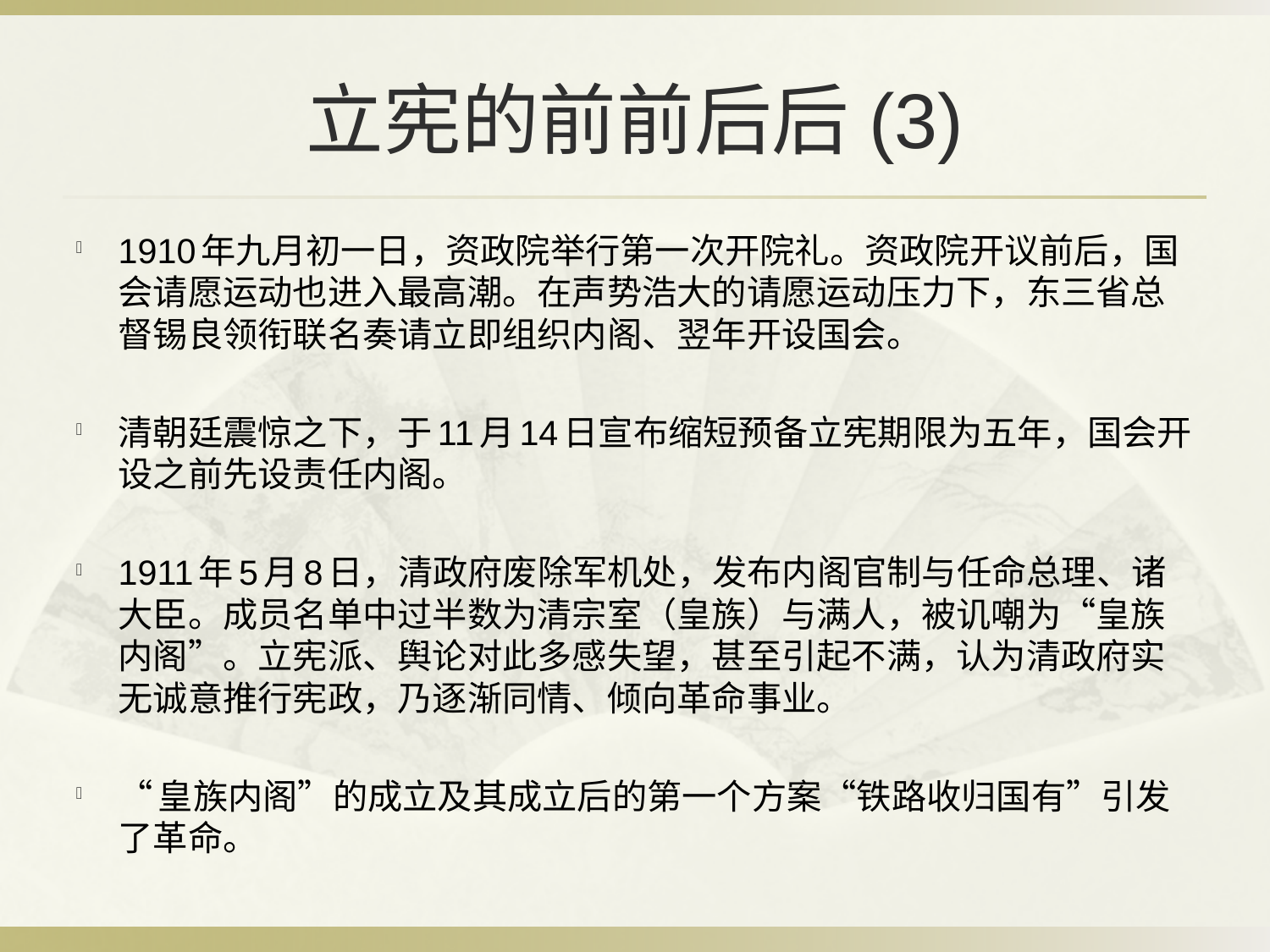

# 立宪的前前后后(3)
1910年九月初一日，资政院举行第一次开院礼。资政院开议前后，国会请愿运动也进入最高潮。在声势浩大的请愿运动压力下，东三省总督锡良领衔联名奏请立即组织内阁、翌年开设国会。

清朝廷震惊之下，于11月14日宣布缩短预备立宪期限为五年，国会开设之前先设责任内阁。

1911年5月8日，清政府废除军机处，发布内阁官制与任命总理、诸大臣。成员名单中过半数为清宗室（皇族）与满人，被讥嘲为“皇族内阁”。立宪派、舆论对此多感失望，甚至引起不满，认为清政府实无诚意推行宪政，乃逐渐同情、倾向革命事业。

“皇族内阁”的成立及其成立后的第一个方案“铁路收归国有”引发了革命。